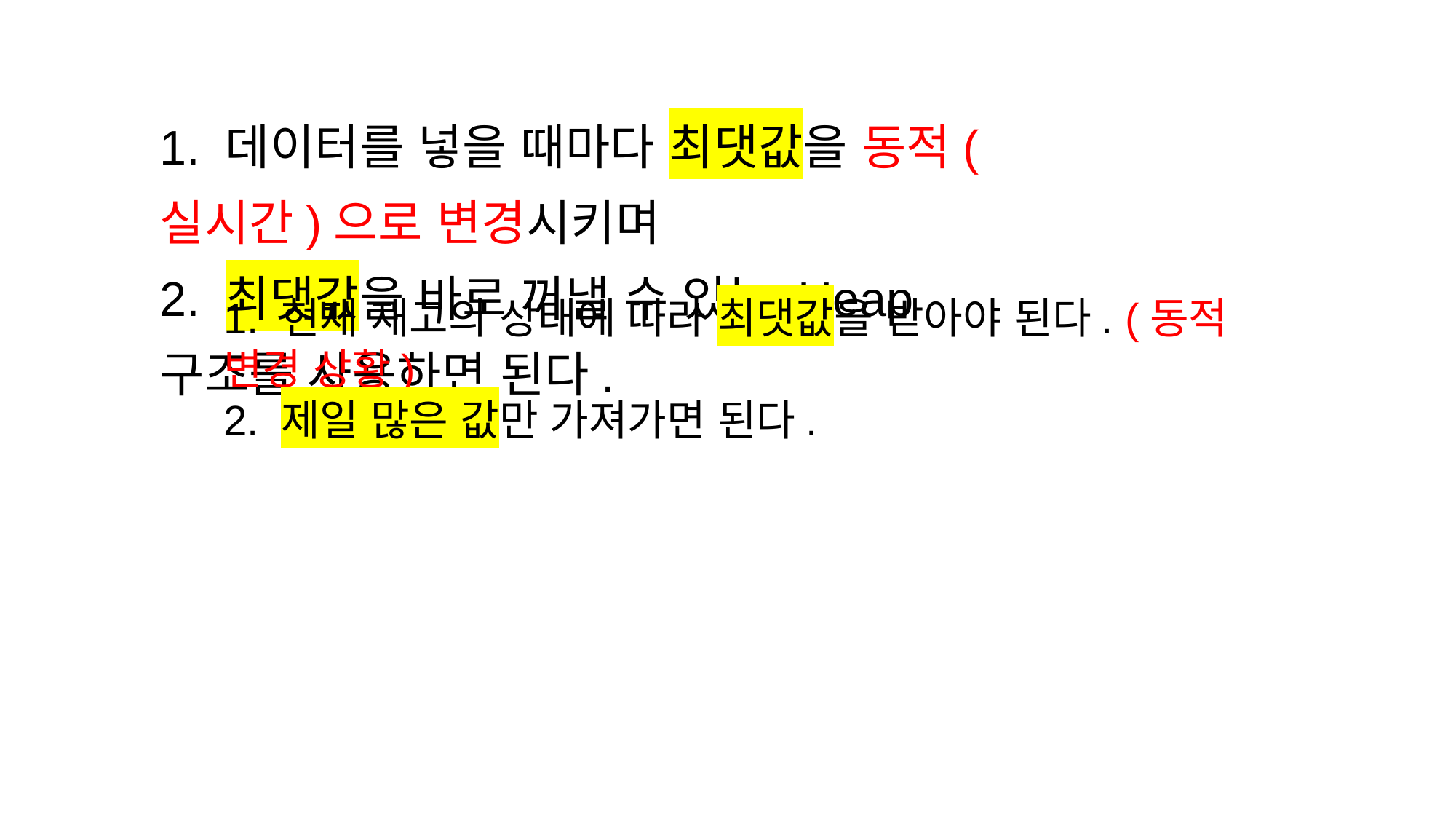

1. 데이터를 넣을 때마다 최댓값을 동적(실시간)으로 변경시키며
2. 최댓값을 바로 꺼낼 수 있는 Heap 구조를 사용하면 된다.
1. 현재 재고의 상태에 따라 최댓값을 받아야 된다. (동적 변경 상황)
2. 제일 많은 값만 가져가면 된다.